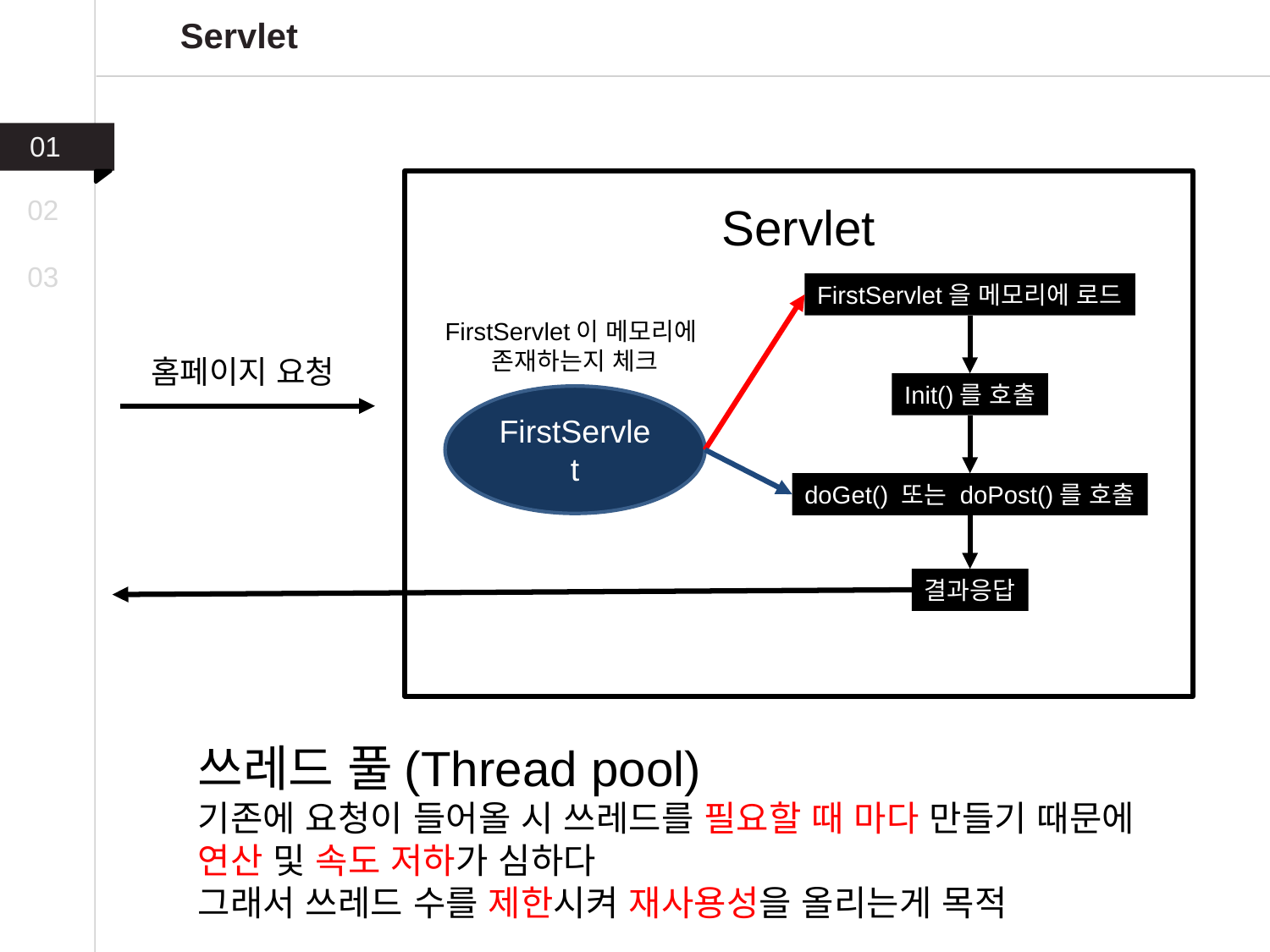

Servlet
01

Servlet

02
03
FirstServlet을 메모리에 로드
FirstServlet이 메모리에
존재하는지 체크
홈페이지 요청
Init()를 호출
FirstServlet
doGet() 또는 doPost()를 호출
결과응답

쓰레드 풀(Thread pool)
기존에 요청이 들어올 시 쓰레드를 필요할 때 마다 만들기 때문에
연산 및 속도 저하가 심하다
그래서 쓰레드 수를 제한시켜 재사용성을 올리는게 목적